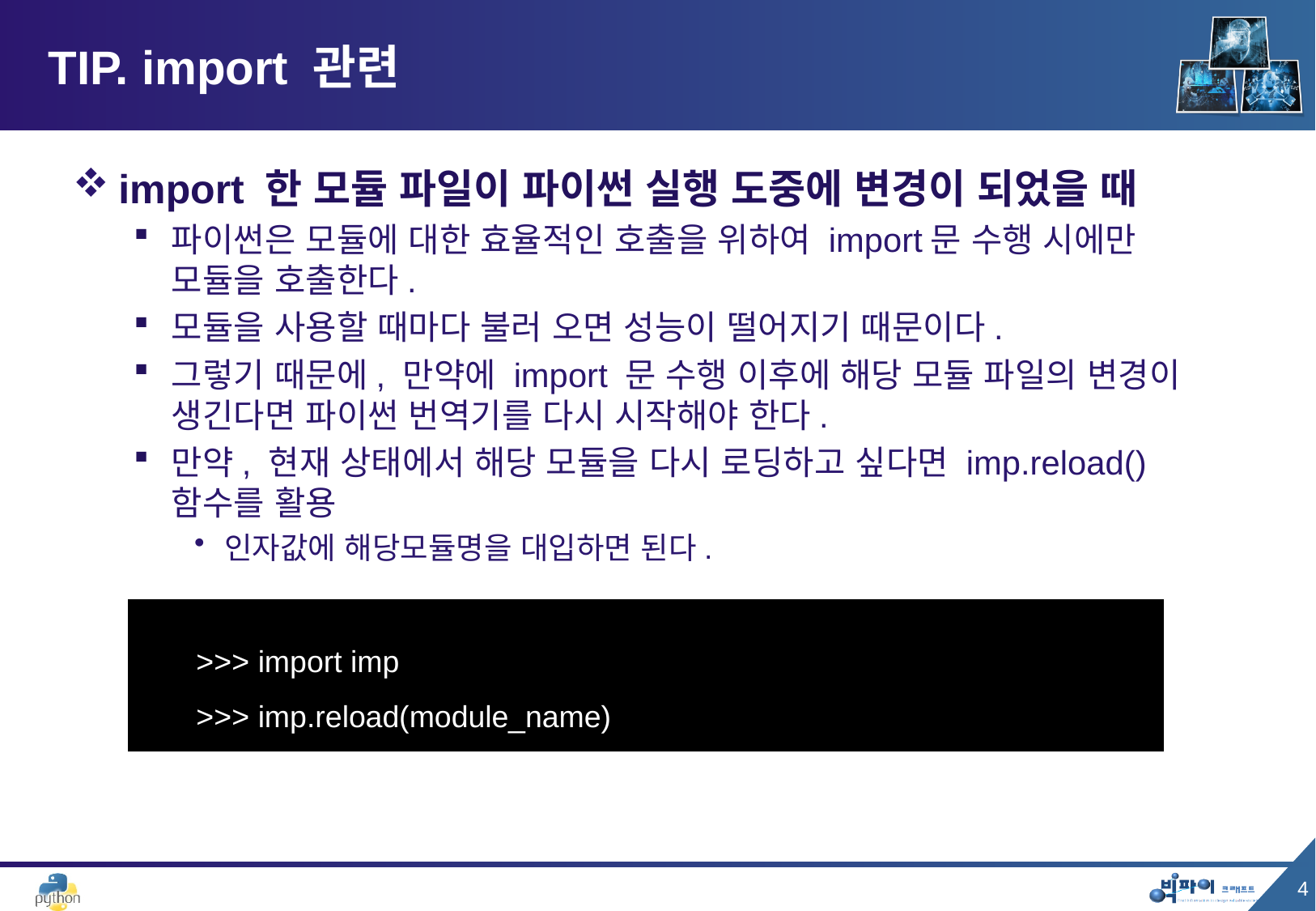

# TIP. import 관련
import 한 모듈 파일이 파이썬 실행 도중에 변경이 되었을 때
파이썬은 모듈에 대한 효율적인 호출을 위하여 import문 수행 시에만 모듈을 호출한다.
모듈을 사용할 때마다 불러 오면 성능이 떨어지기 때문이다.
그렇기 때문에, 만약에 import 문 수행 이후에 해당 모듈 파일의 변경이 생긴다면 파이썬 번역기를 다시 시작해야 한다.
만약, 현재 상태에서 해당 모듈을 다시 로딩하고 싶다면 imp.reload() 함수를 활용
인자값에 해당모듈명을 대입하면 된다.

>>> import imp
>>> imp.reload(module_name)